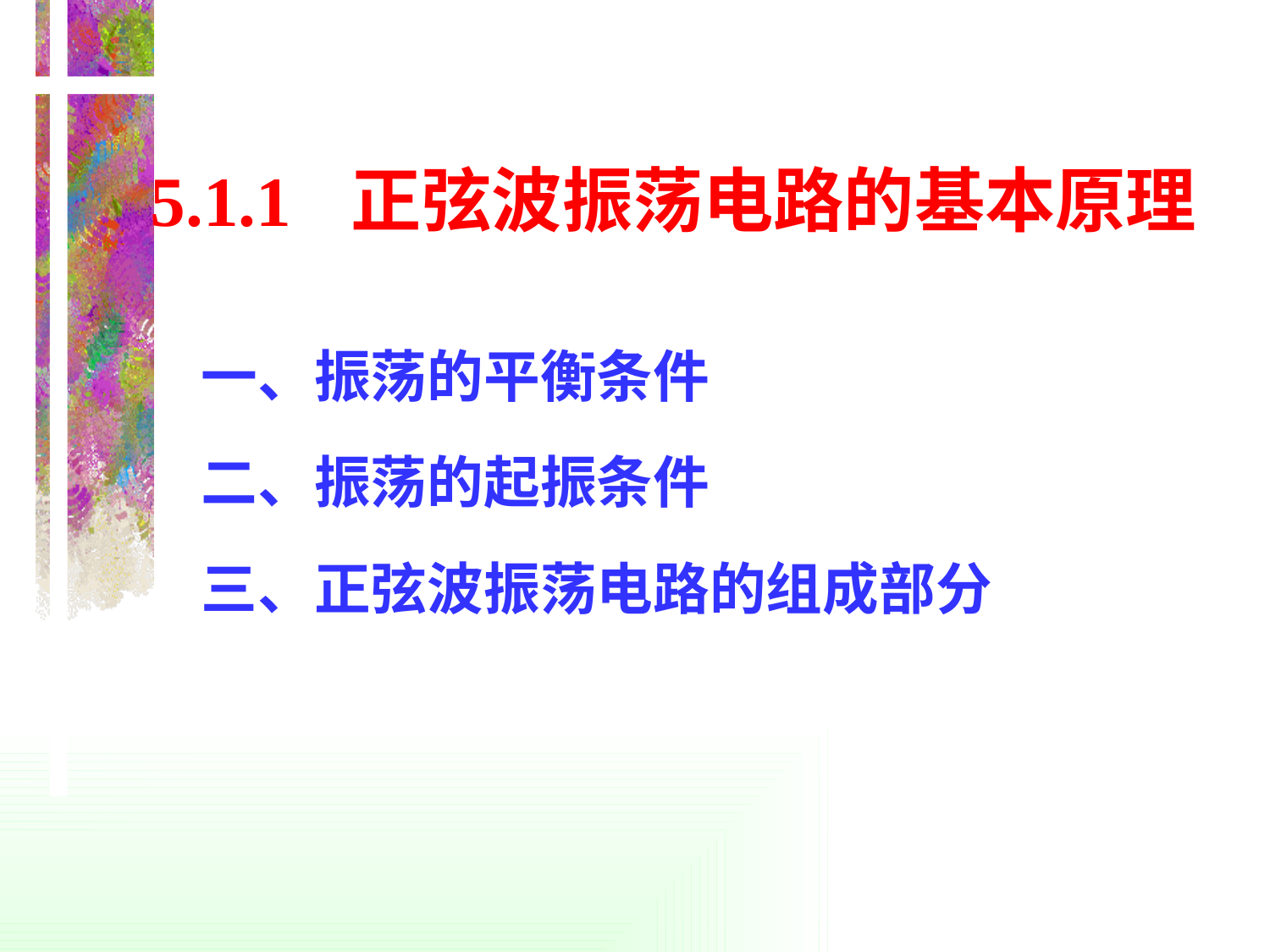

# 5.1.1 正弦波振荡电路的基本原理
一、振荡的平衡条件
二、振荡的起振条件
三、正弦波振荡电路的组成部分